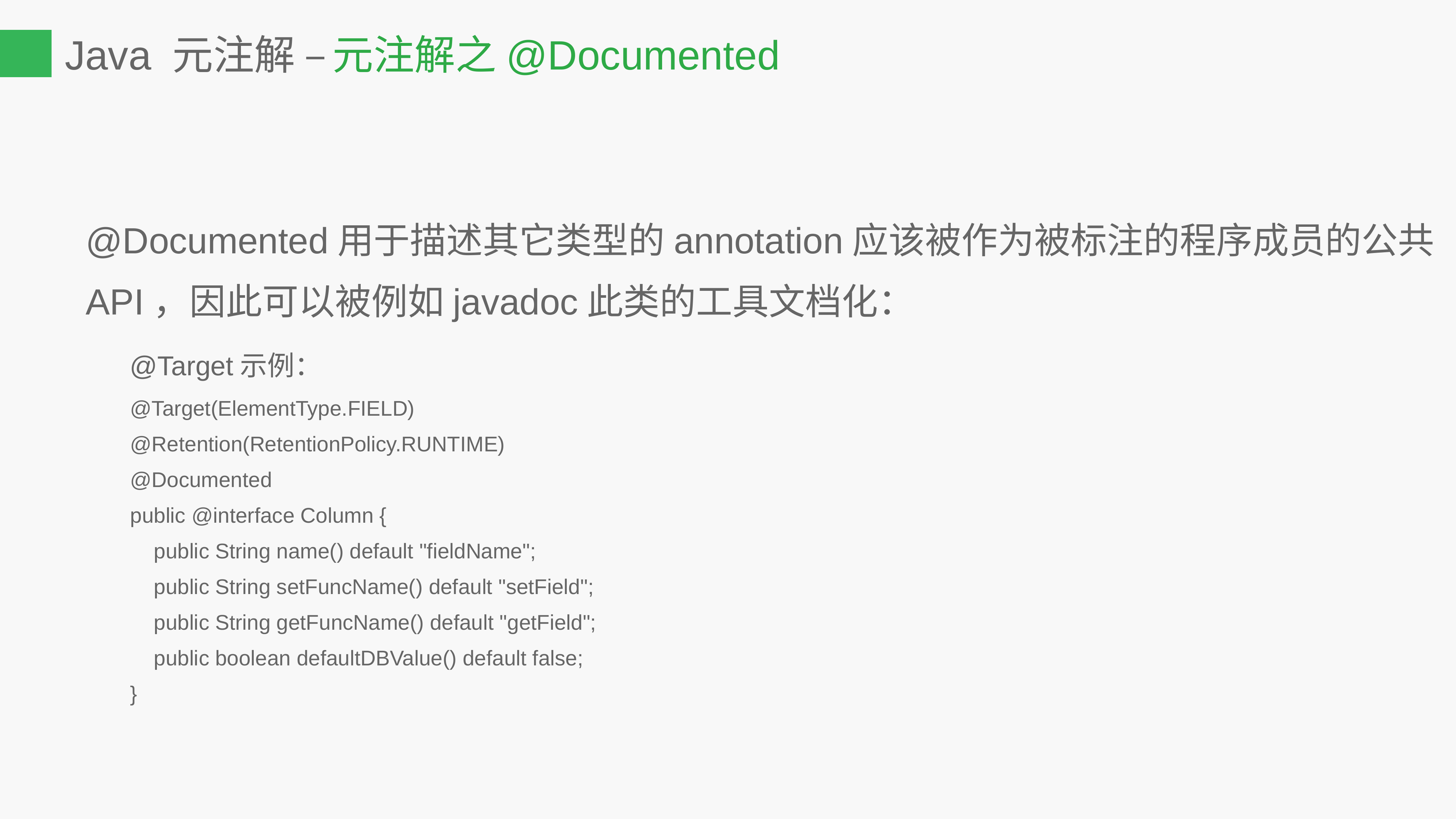

Java 元注解 –  元注解之@Documented

@Documented用于描述其它类型的annotation应该被作为被标注的程序成员的公共API，因此可以被例如javadoc此类的工具文档化：
@Target示例：
@Target(ElementType.FIELD)
@Retention(RetentionPolicy.RUNTIME)
@Documented
public @interface Column {
    public String name() default "fieldName";
    public String setFuncName() default "setField";
    public String getFuncName() default "getField";
    public boolean defaultDBValue() default false;
}